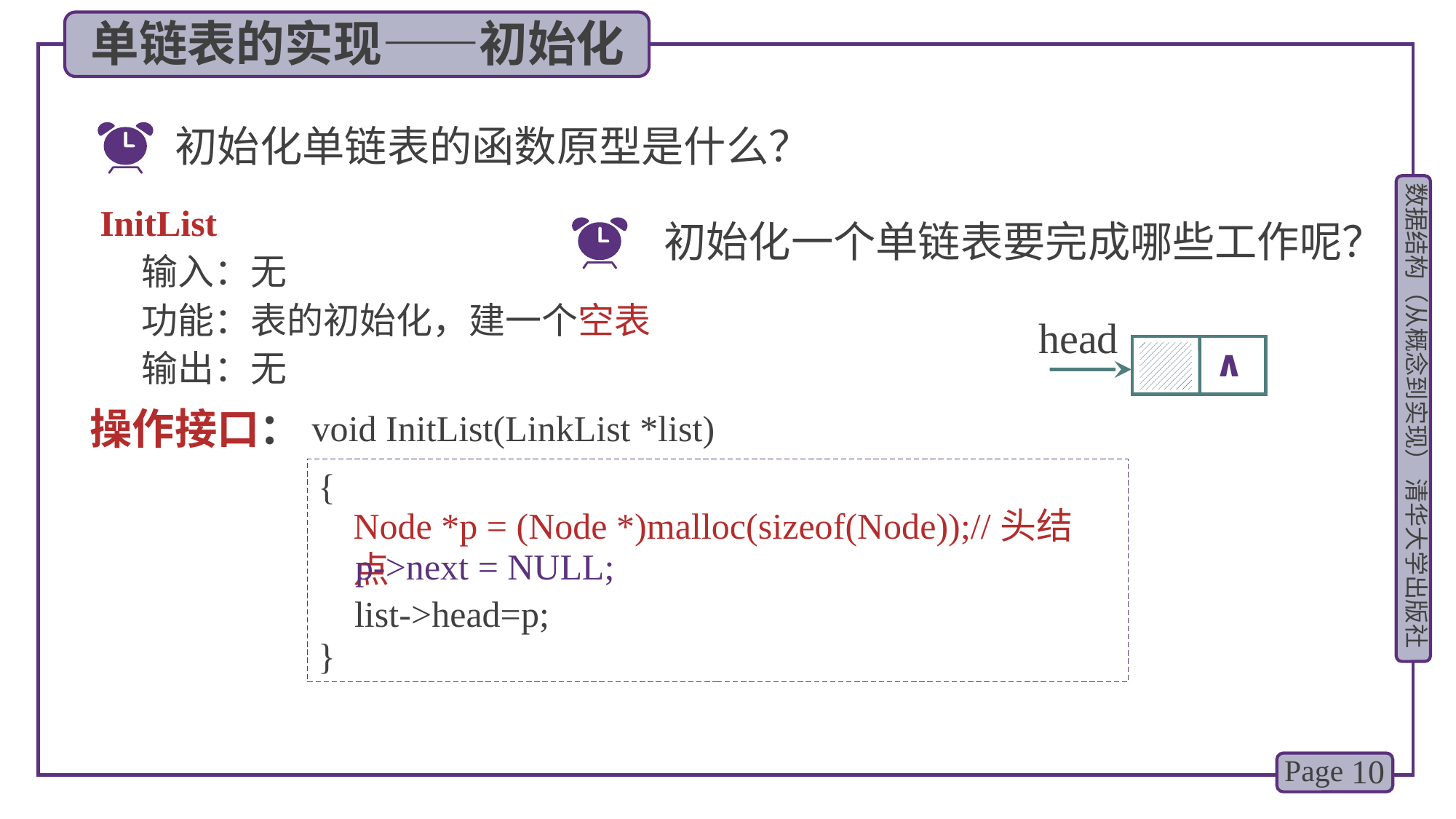

单链表的实现——初始化

初始化单链表的函数原型是什么？

InitList
    输入：无
    功能：表的初始化，建一个空表
    输出：无
初始化一个单链表要完成哪些工作呢？

head

∧
操作接口：
void InitList(LinkList *list)
{

    list->head=p;
}
Node *p = (Node *)malloc(sizeof(Node));//头结点
p->next = NULL;